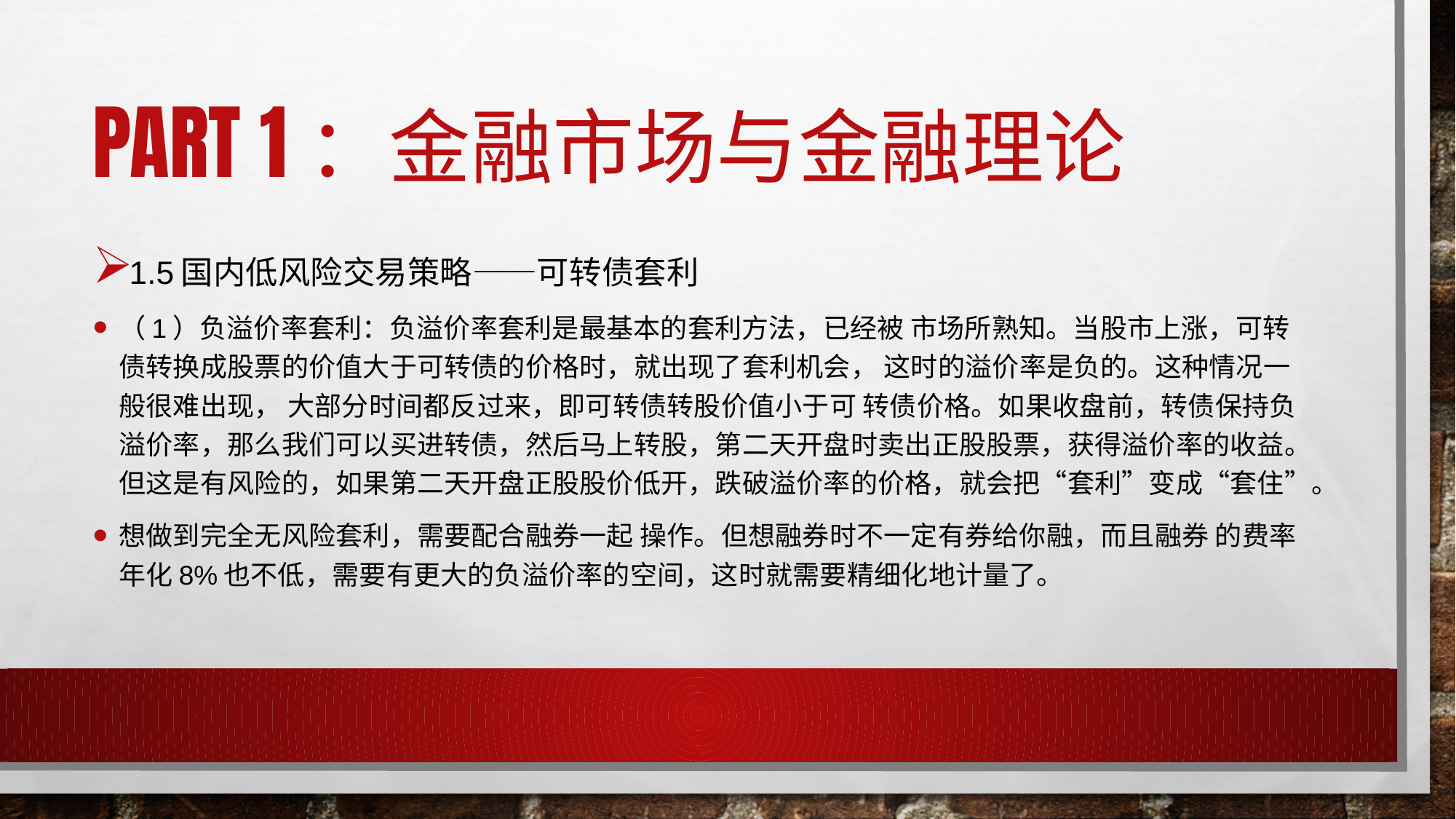

# Part 1：金融市场与金融理论
1.5国内低风险交易策略——可转债套利
（1）负溢价率套利：负溢价率套利是最基本的套利方法，已经被 市场所熟知。当股市上涨，可转债转换成股票的价值大于可转债的价格时，就出现了套利机会， 这时的溢价率是负的。这种情况⼀般很难出现， 大部分时间都反过来，即可转债转股价值小于可 转债价格。如果收盘前，转债保持负溢价率，那么我们可以买进转债，然后马上转股，第二天开盘时卖出正股股票，获得溢价率的收益。但这是有风险的，如果第二天开盘正股股价低开，跌破溢价率的价格，就会把“套利”变成“套住”。
想做到完全无风险套利，需要配合融券⼀起 操作。但想融券时不⼀定有券给你融，而且融券 的费率年化8%也不低，需要有更大的负溢价率的空间，这时就需要精细化地计量了。